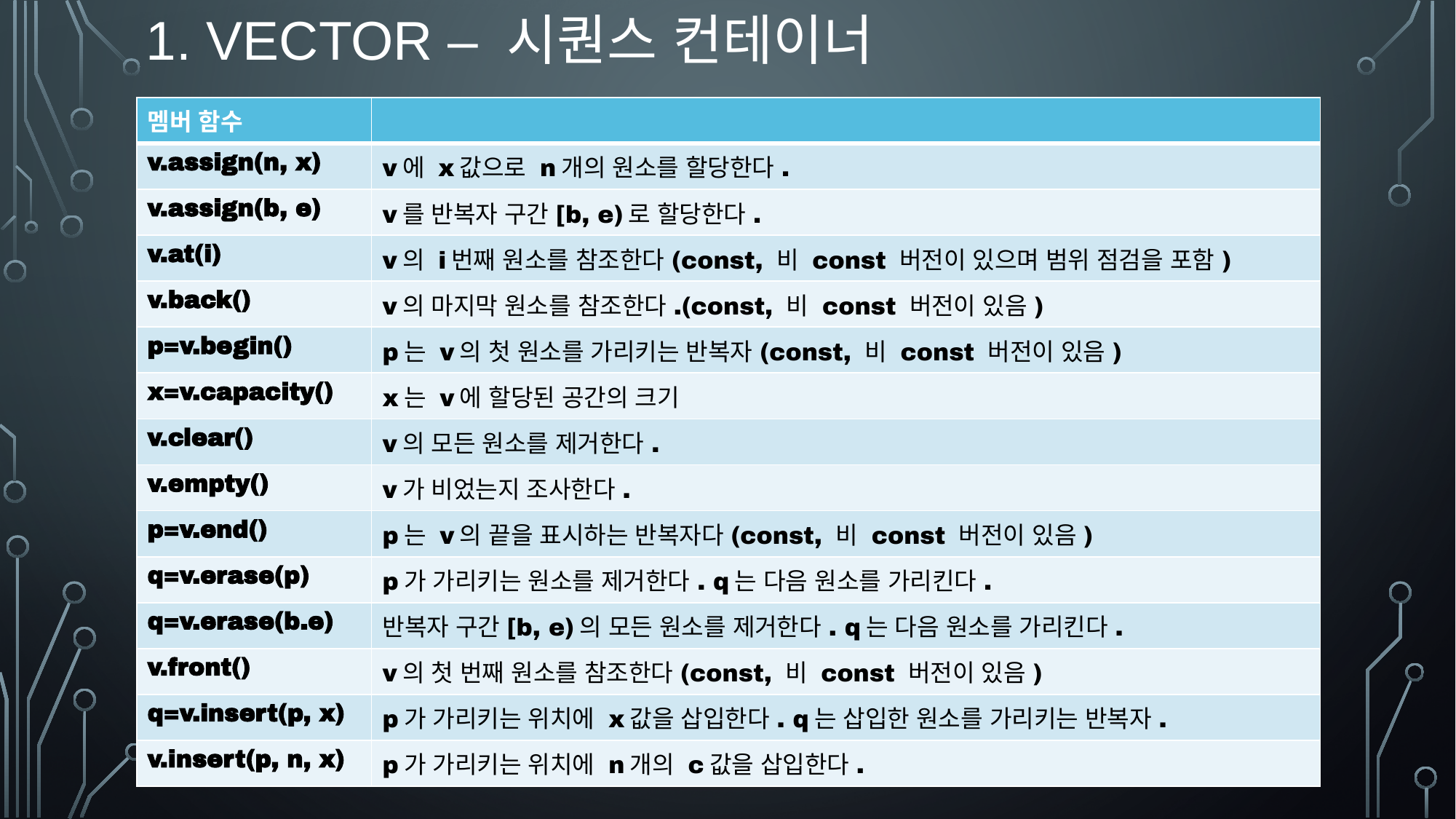

# 1. Vector – 시퀀스 컨테이너
| 멤버 함수 |  |
| --- | --- |
| v.assign(n, x) | v에 x값으로 n개의 원소를 할당한다. |
| v.assign(b, e) | v를 반복자 구간[b, e)로 할당한다. |
| v.at(i) | v의 i번째 원소를 참조한다(const, 비 const 버전이 있으며 범위 점검을 포함) |
| v.back() | v의 마지막 원소를 참조한다.(const, 비 const 버전이 있음) |
| p=v.begin() | p는 v의 첫 원소를 가리키는 반복자(const, 비 const 버전이 있음) |
| x=v.capacity() | x는 v에 할당된 공간의 크기 |
| v.clear() | v의 모든 원소를 제거한다. |
| v.empty() | v가 비었는지 조사한다. |
| p=v.end() | p는 v의 끝을 표시하는 반복자다(const, 비 const 버전이 있음) |
| q=v.erase(p) | p가 가리키는 원소를 제거한다. q는 다음 원소를 가리킨다. |
| q=v.erase(b.e) | 반복자 구간[b, e)의 모든 원소를 제거한다. q는 다음 원소를 가리킨다. |
| v.front() | v의 첫 번째 원소를 참조한다(const, 비 const 버전이 있음) |
| q=v.insert(p, x) | p가 가리키는 위치에 x값을 삽입한다. q는 삽입한 원소를 가리키는 반복자. |
| v.insert(p, n, x) | p가 가리키는 위치에 n개의 c값을 삽입한다. |